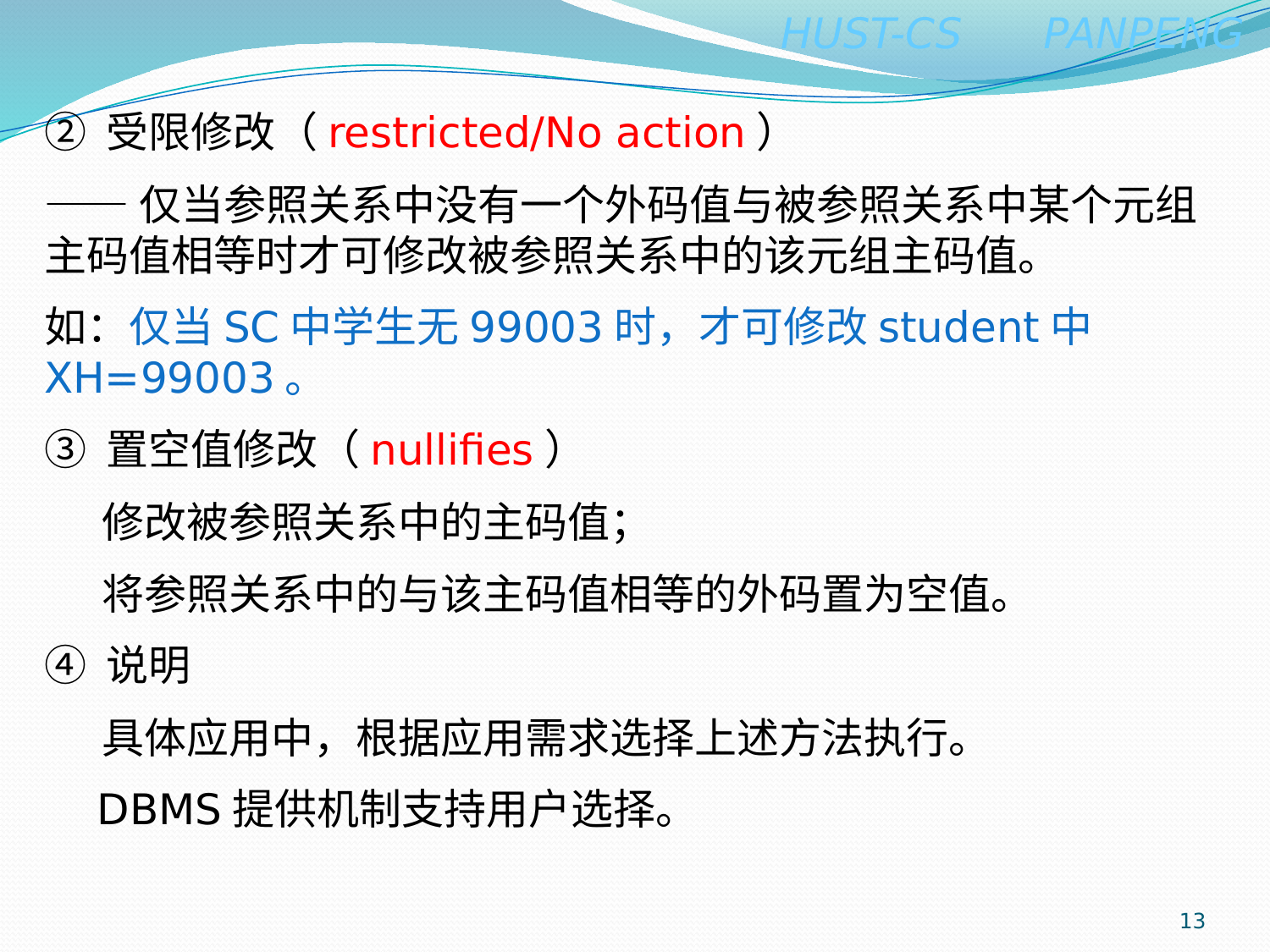

② 受限修改（restricted/No action）
——仅当参照关系中没有一个外码值与被参照关系中某个元组主码值相等时才可修改被参照关系中的该元组主码值。
如：仅当SC中学生无99003时，才可修改student中XH=99003。
③ 置空值修改（nullifies）
     修改被参照关系中的主码值；
     将参照关系中的与该主码值相等的外码置为空值。
④ 说明
     具体应用中，根据应用需求选择上述方法执行。
     DBMS提供机制支持用户选择。
13